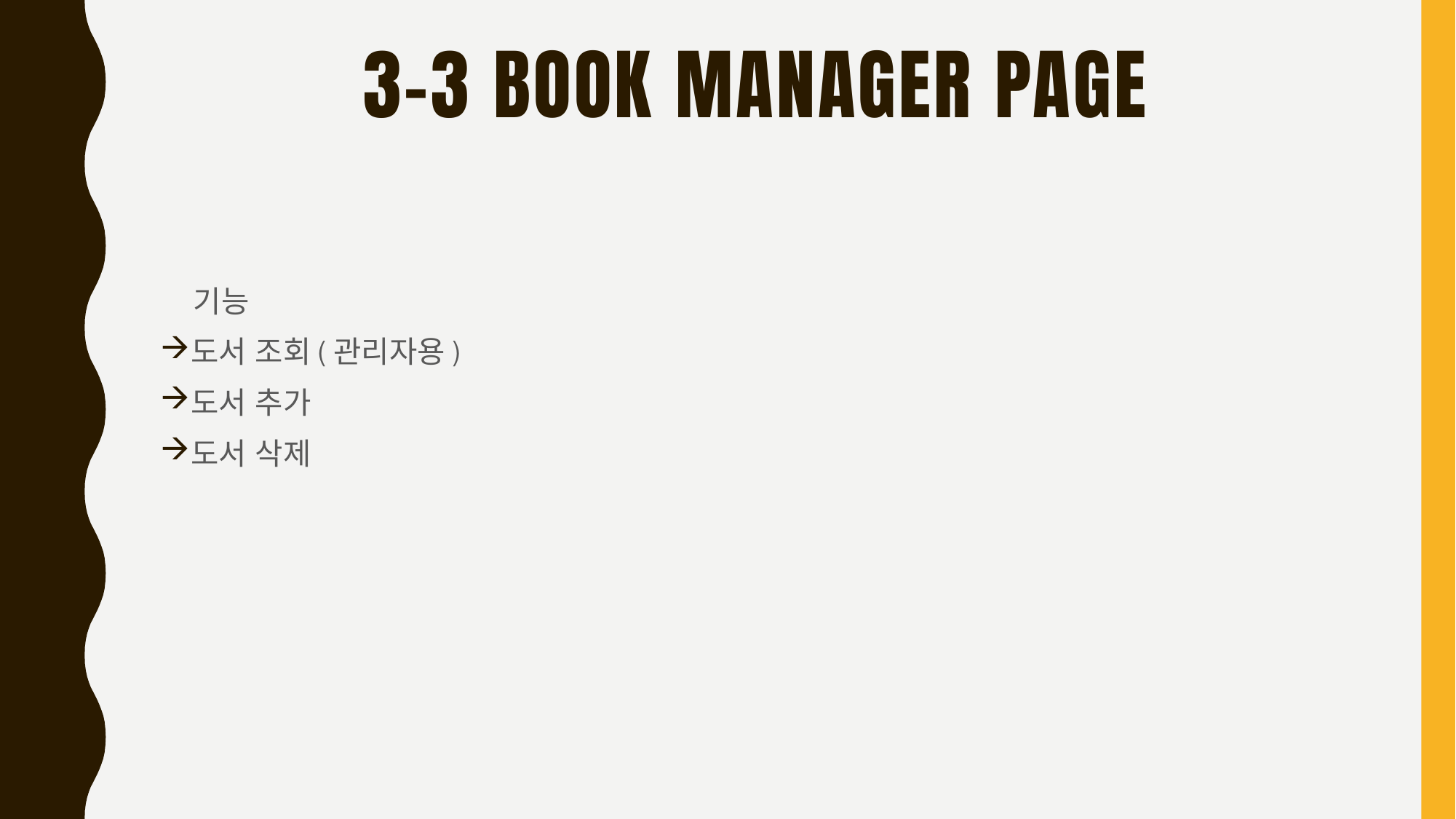

# 3-3 book manager page
   기능
도서 조회(관리자용)
도서 추가
도서 삭제